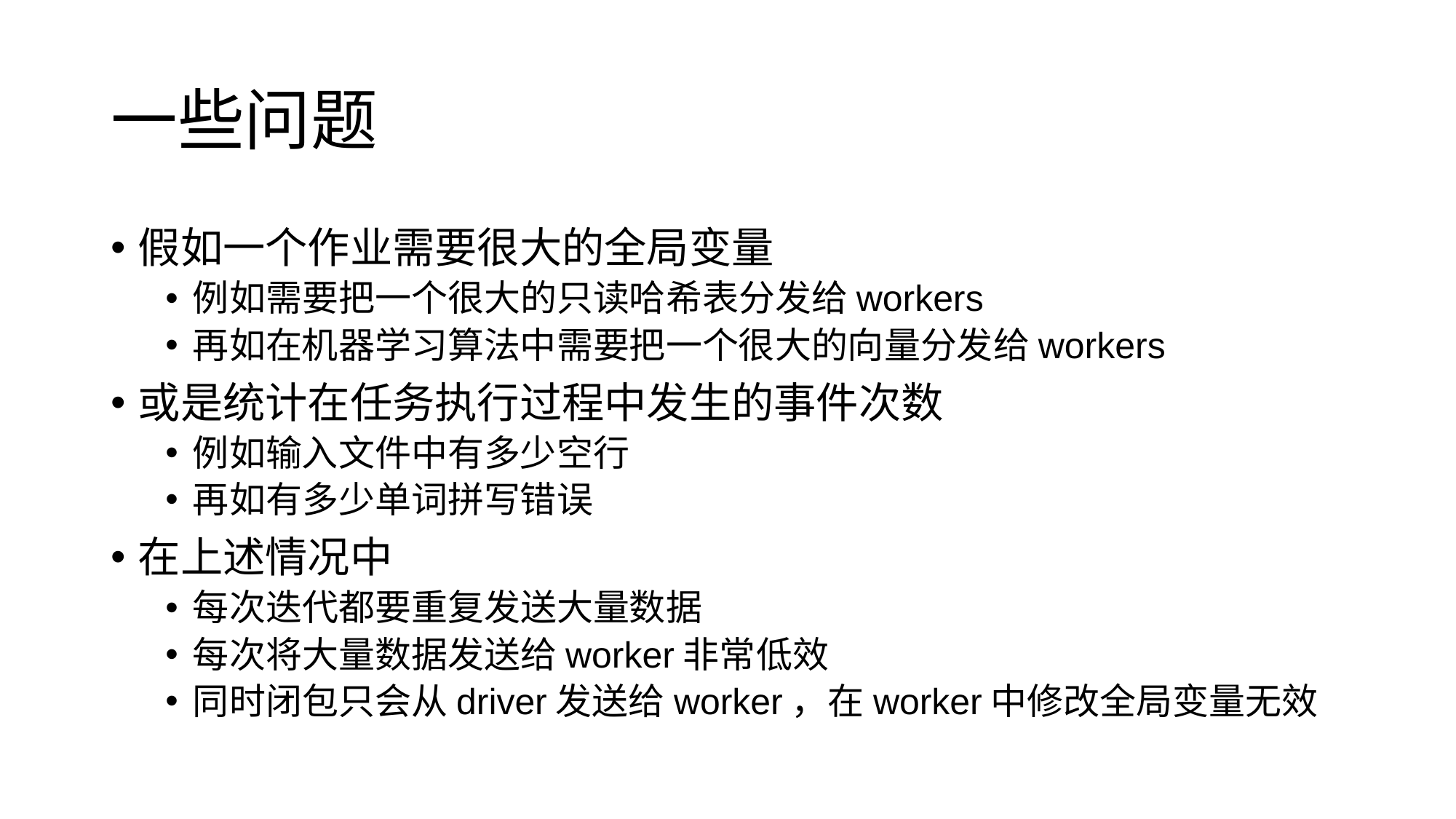

# 一些问题
假如一个作业需要很大的全局变量
例如需要把一个很大的只读哈希表分发给workers
再如在机器学习算法中需要把一个很大的向量分发给workers
或是统计在任务执行过程中发生的事件次数
例如输入文件中有多少空行
再如有多少单词拼写错误
在上述情况中
每次迭代都要重复发送大量数据
每次将大量数据发送给worker非常低效
同时闭包只会从driver发送给worker，在worker中修改全局变量无效